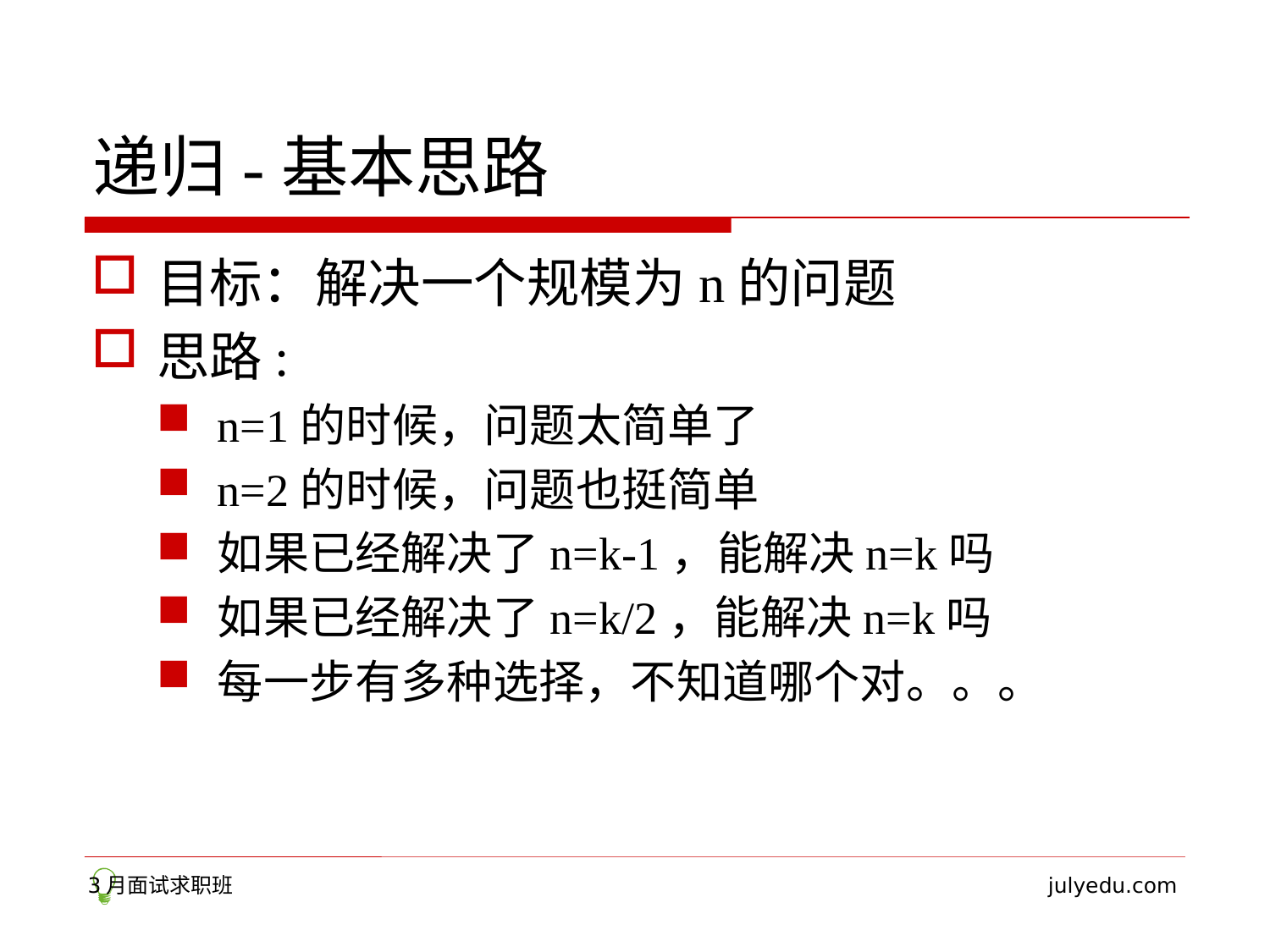

# 递归-基本思路
目标：解决一个规模为n的问题
思路:
n=1的时候，问题太简单了
n=2的时候，问题也挺简单
如果已经解决了n=k-1，能解决n=k吗
如果已经解决了n=k/2，能解决n=k吗
每一步有多种选择，不知道哪个对。。。
3月面试求职班
julyedu.com